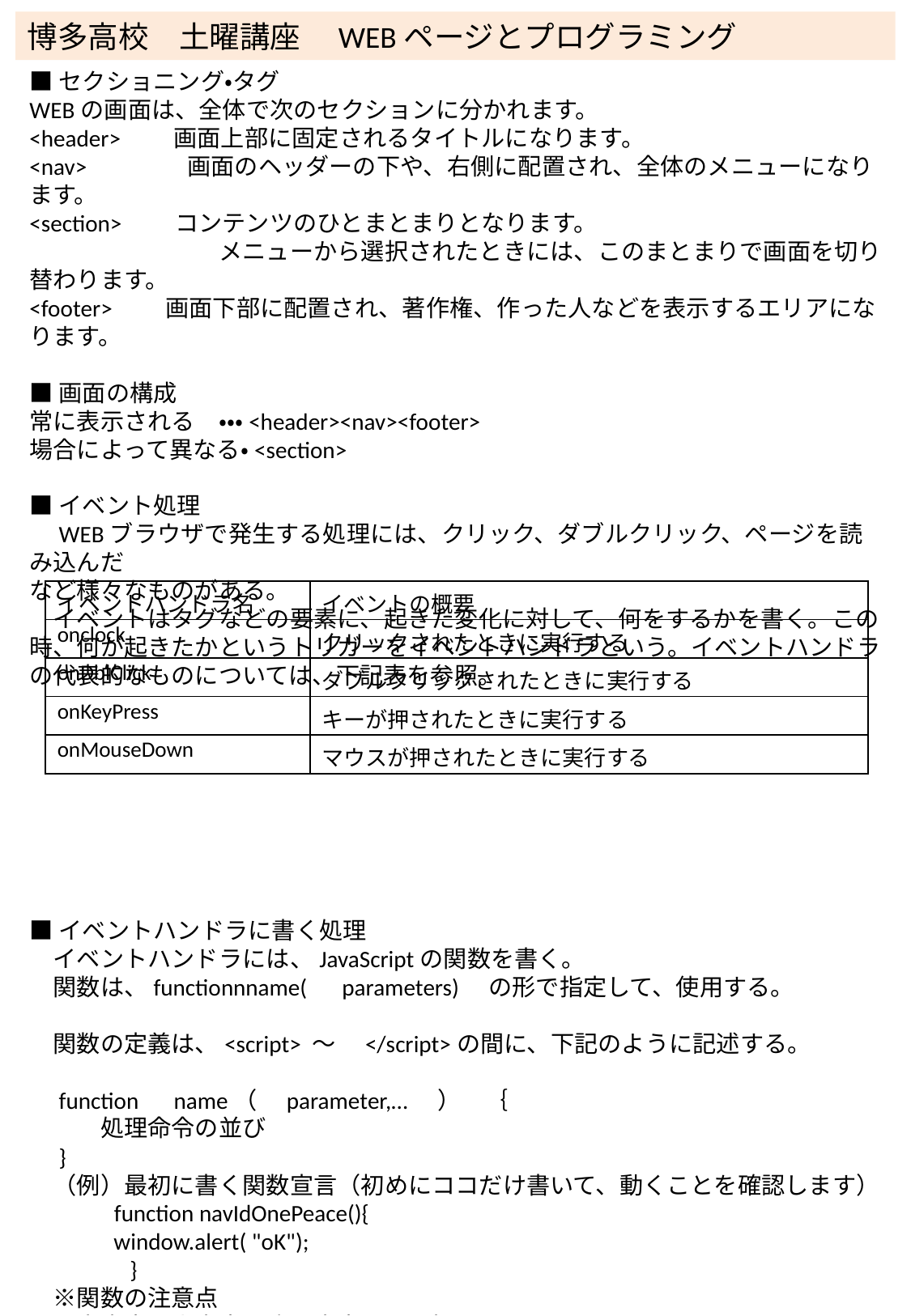

博多高校　土曜講座　WEBページとプログラミング
■セクショニング・タグ
WEBの画面は、全体で次のセクションに分かれます。
<header>　　画面上部に固定されるタイトルになります。
<nav>　　　　画面のヘッダーの下や、右側に配置され、全体のメニューになります。
<section>　　コンテンツのひとまとまりとなります。
　　　　　　　　メニューから選択されたときには、このまとまりで画面を切り替わります。
<footer>　　画面下部に配置され、著作権、作った人などを表示するエリアになります。

■画面の構成
常に表示される　・・・<header><nav><footer>
場合によって異なる・<section>

■イベント処理
　WEBブラウザで発生する処理には、クリック、ダブルクリック、ページを読み込んだ
など様々なものがある。
　イベントはタグなどの要素に、起きた変化に対して、何をするかを書く。この時、何が起きたかというトリガーをイベントハンドラという。イベントハンドラの代表的なものについては、下記表を参照。

■イベントハンドラに書く処理
　イベントハンドラには、JavaScriptの関数を書く。
　関数は、functionnname(　parameters)　の形で指定して、使用する。

　関数の定義は、<script> ～　</script>の間に、下記のように記述する。

　function　name（　parameter,…　）　｛
　　　処理命令の並び
　}
　（例）最初に書く関数宣言（初めにココだけ書いて、動くことを確認します）
　　      function navIdOnePeace(){
                window.alert( "oK");
　　　　}
　※関数の注意点
　　大文字と小文字は違う文字として扱われる。
　　先頭文字は、数字や記号は使えない。

| イベントハンドラ名 | イベントの概要 |
| --- | --- |
| onclock | クリックされたときに実行する |
| onDblClick | ダブルクリックされたときに実行する |
| onKeyPress | キーが押されたときに実行する |
| onMouseDown | マウスが押されたときに実行する |